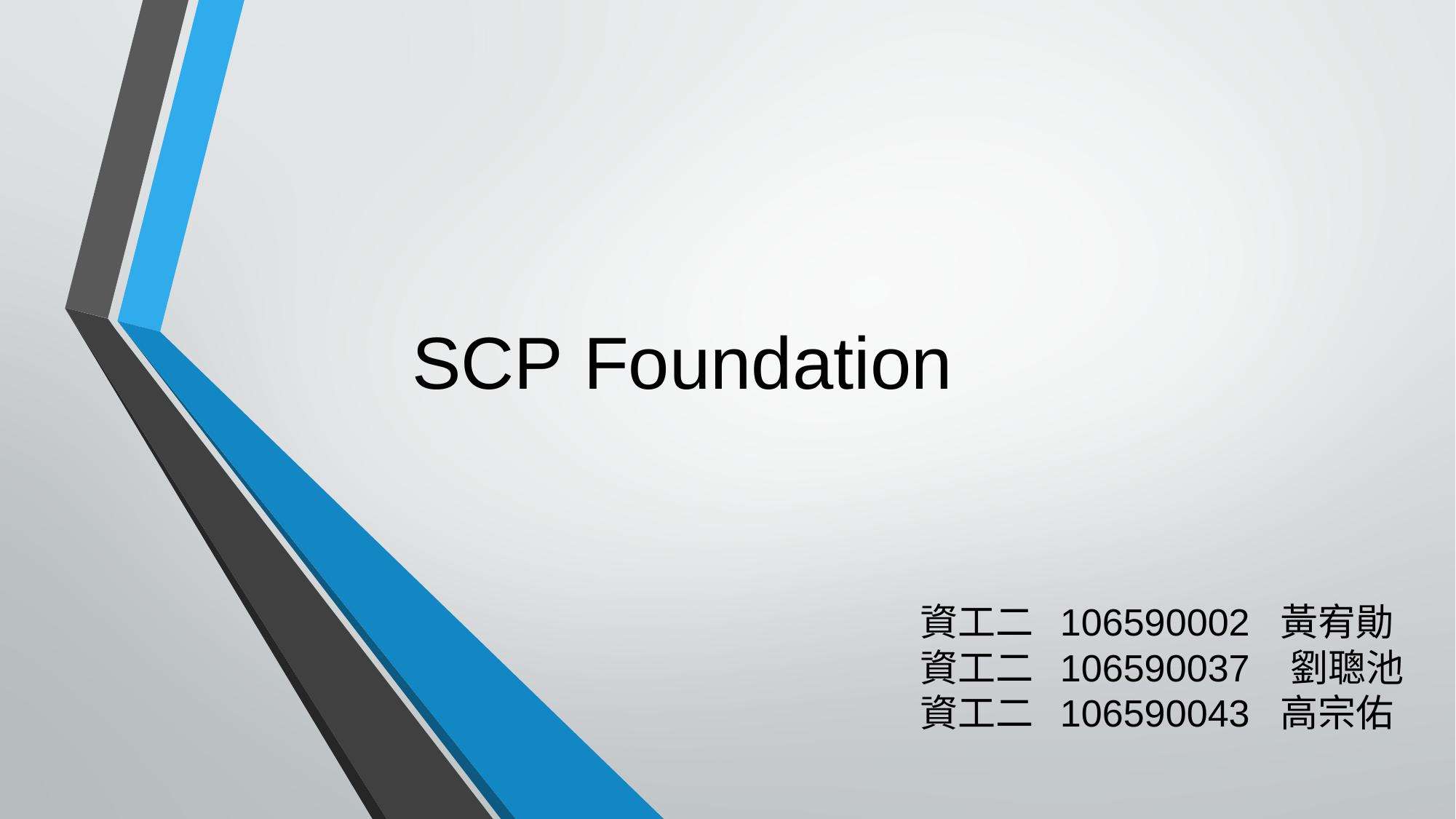

# SCP Foundation
資工二  106590002  黃宥勛
資工二  106590037   劉聰池
資工二  106590043  高宗佑